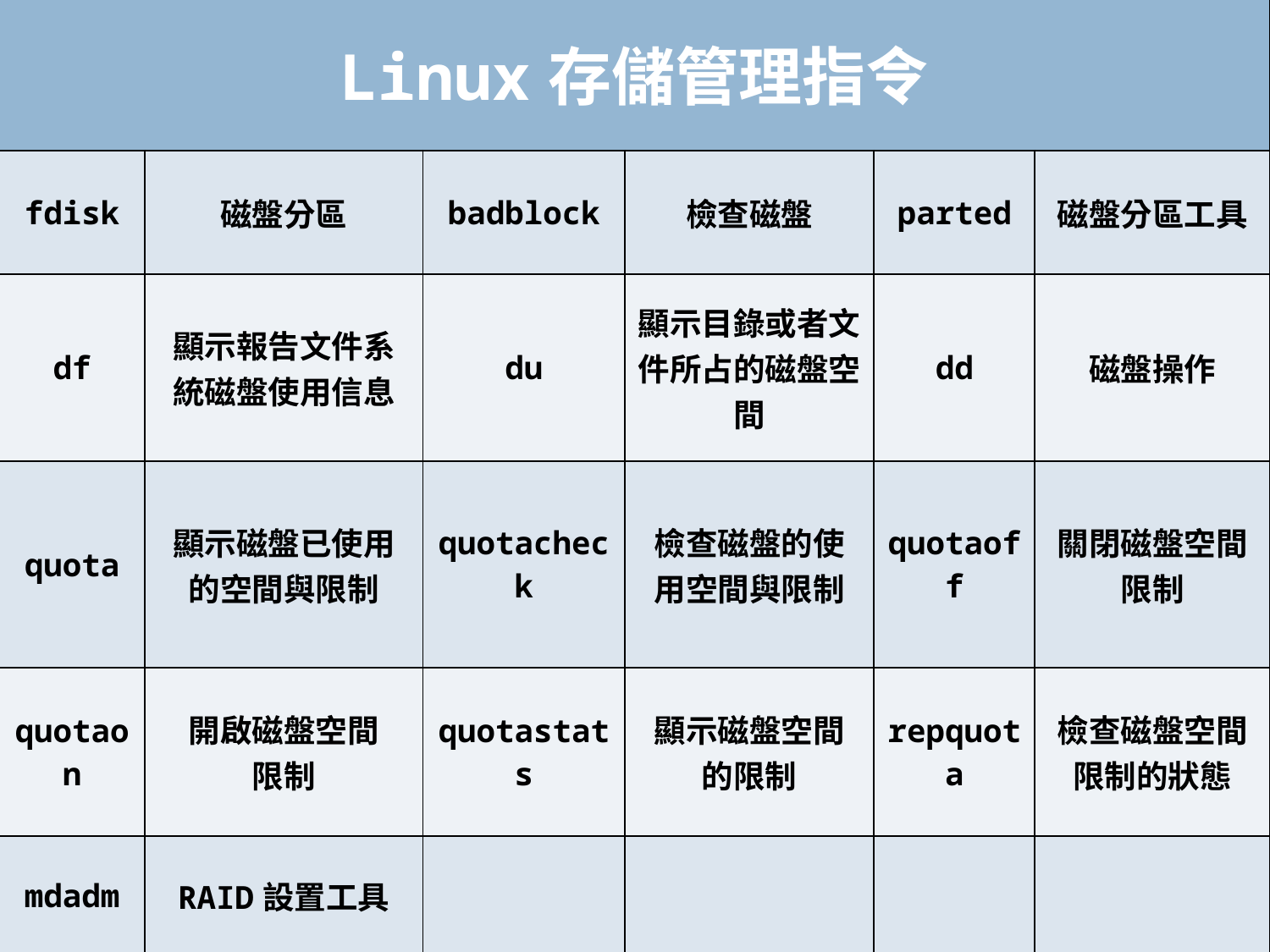

| Linux存儲管理指令 |  |  |  |  |  |
| --- | --- | --- | --- | --- | --- |
| fdisk | 磁盤分區 | badblock | 檢查磁盤 | parted | 磁盤分區工具 |
| df | 顯示報告文件系統磁盤使用信息 | du | 顯示目錄或者文件所占的磁盤空間 | dd | 磁盤操作 |
| quota | 顯示磁盤已使用的空間與限制 | quotacheck | 檢查磁盤的使 用空間與限制 | quotaoff | 關閉磁盤空間 限制 |
| quotaon | 開啟磁盤空間 限制 | quotastats | 顯示磁盤空間 的限制 | repquota | 檢查磁盤空間限制的狀態 |
| mdadm | RAID設置工具 |  |  |  |  |